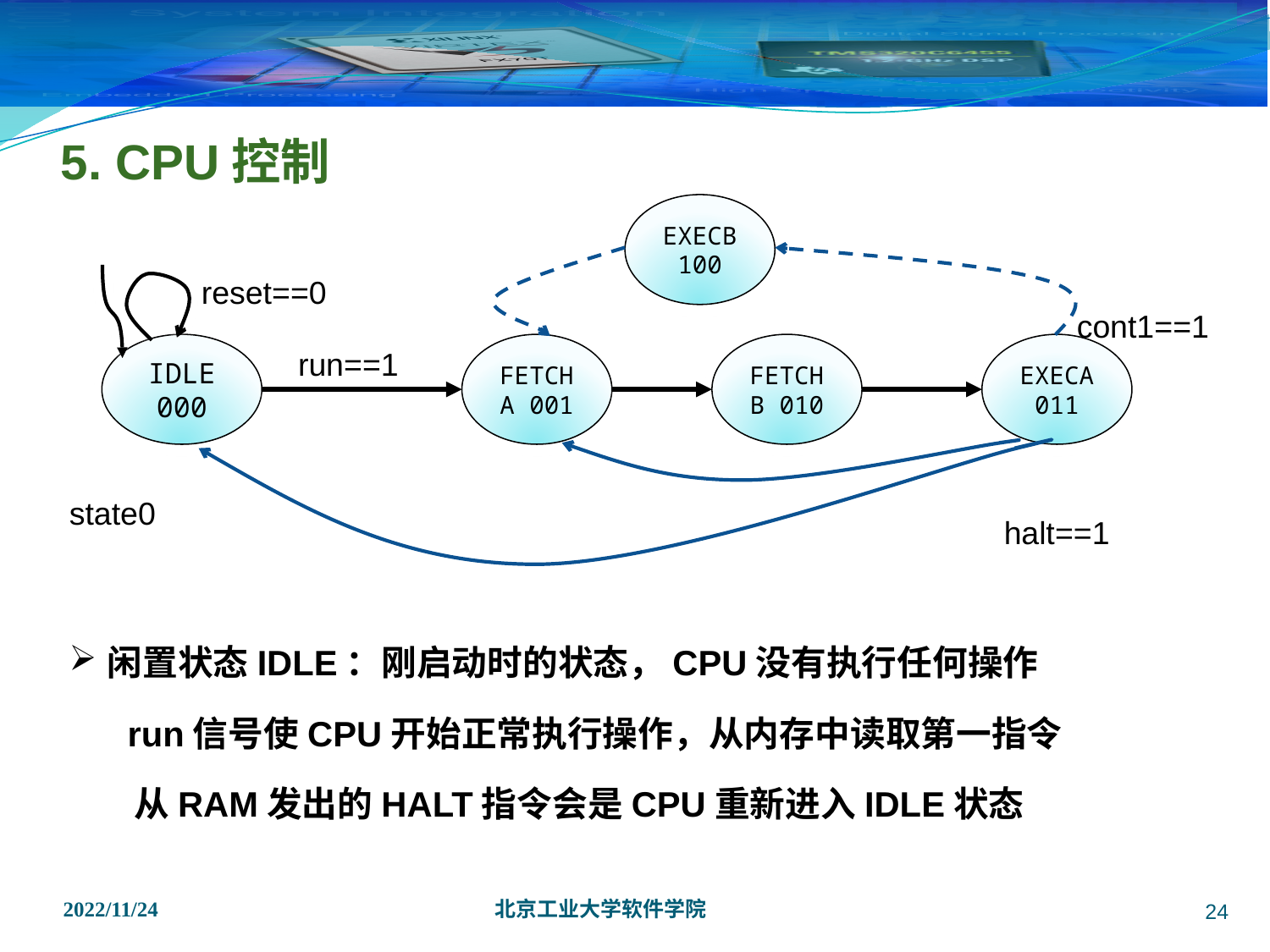

# 5. CPU控制
EXECB 100

reset==0

cont1==1
IDLE 000
FETCHA 001
FETCHB 010
EXECA 011
run==1

state0
halt==1
闲置状态IDLE：刚启动时的状态，CPU没有执行任何操作
      run信号使CPU开始正常执行操作，从内存中读取第一指令
       从RAM发出的HALT指令会是CPU重新进入IDLE状态